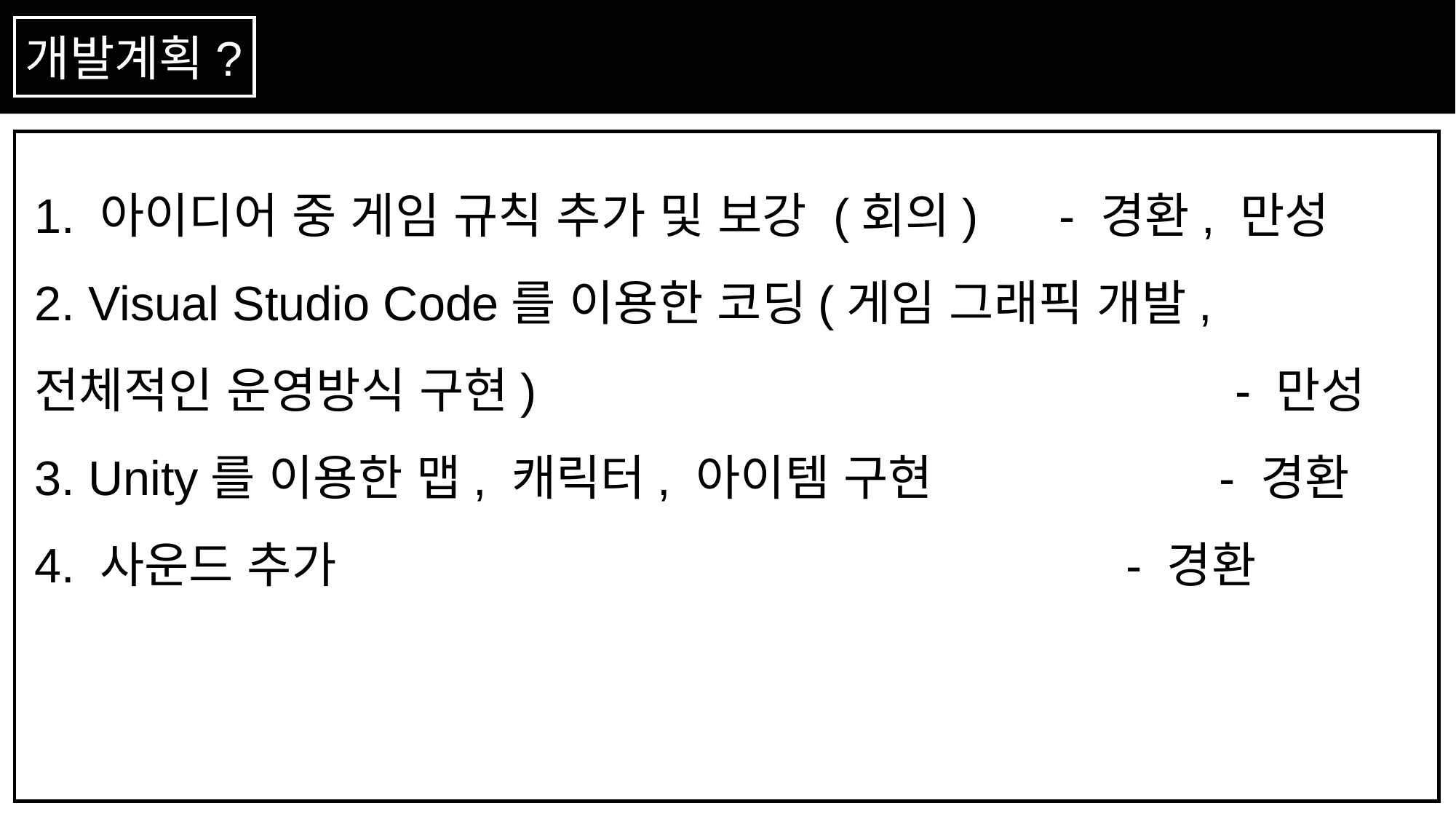

개발계획?

1. 아이디어 중 게임 규칙 추가 및 보강 (회의)      - 경환, 만성
2. Visual Studio Code를 이용한 코딩(게임 그래픽 개발, 전체적인 운영방식 구현) 							- 만성
3. Unity를 이용한 맵, 캐릭터, 아이템 구현   		      - 경환
4. 사운드 추가 								- 경환